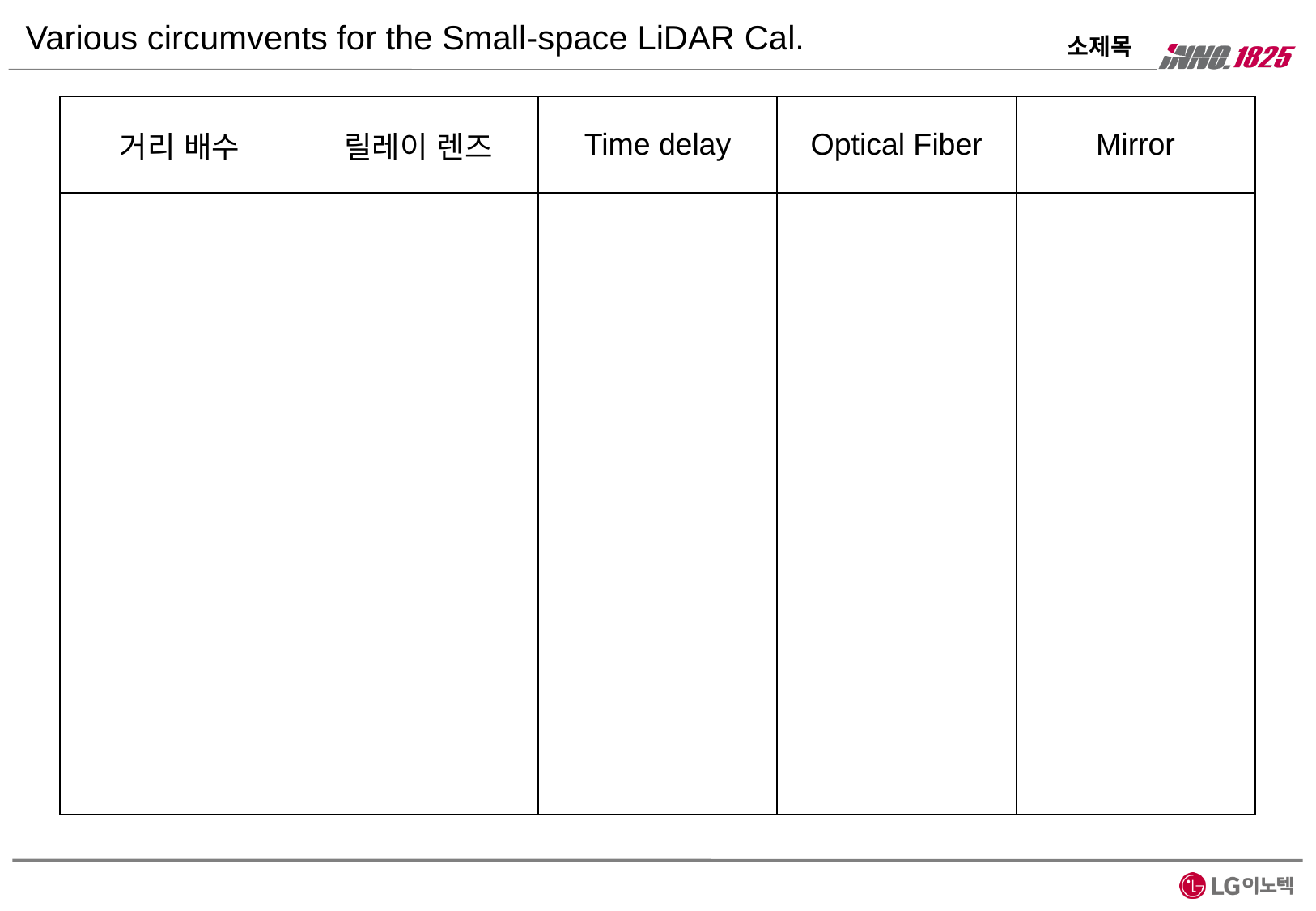

# Various circumvents for the Small-space LiDAR Cal.
소제목
| 거리 배수 | 릴레이 렌즈 | Time delay | Optical Fiber | Mirror |
| --- | --- | --- | --- | --- |
|  |  |  |  |  |